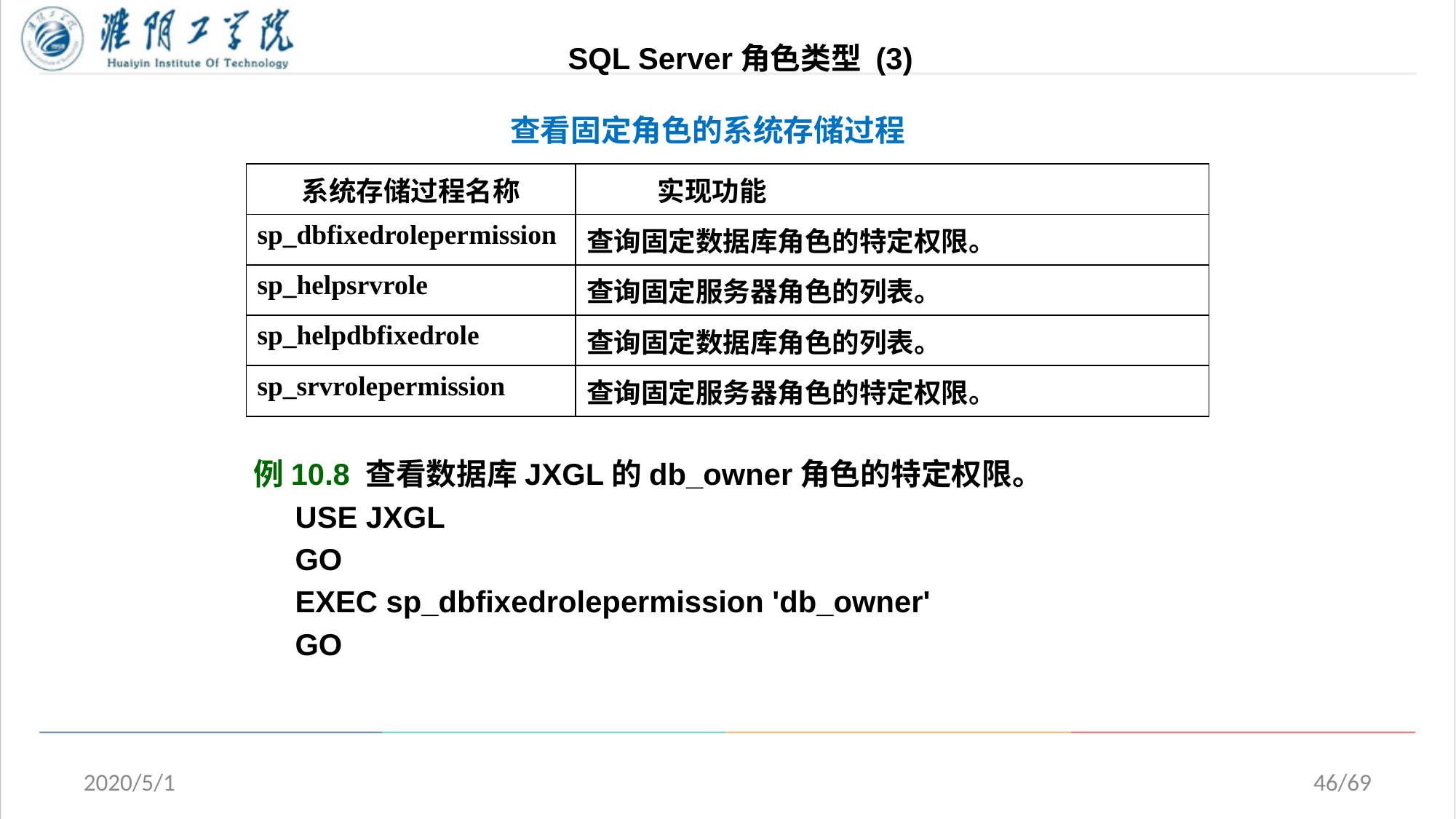

# SQL Server角色类型 (3)
查看固定角色的系统存储过程

| 系统存储过程名称 | 实现功能 |
| --- | --- |
| sp\_dbfixedrolepermission | 查询固定数据库角色的特定权限。 |
| sp\_helpsrvrole | 查询固定服务器角色的列表。 |
| sp\_helpdbfixedrole | 查询固定数据库角色的列表。 |
| sp\_srvrolepermission | 查询固定服务器角色的特定权限。 |
例10.8 查看数据库JXGL的db_owner角色的特定权限。
     USE JXGL
     GO
     EXEC sp_dbfixedrolepermission 'db_owner'
     GO
2020/5/1
46/69